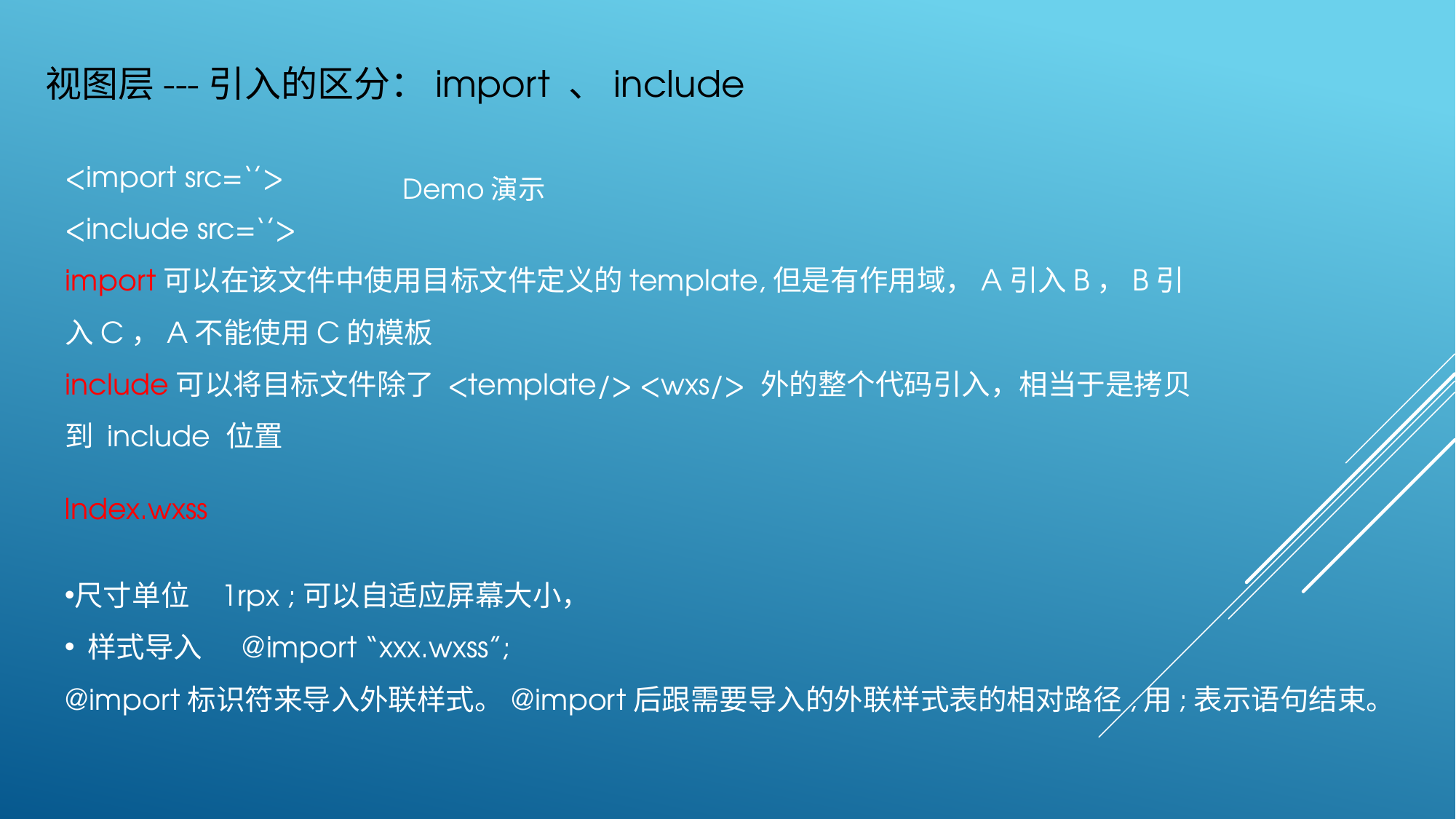

视图层---引入的区分：import 、include
<import src=‘’>
<include src=‘’>
import可以在该文件中使用目标文件定义的template,但是有作用域，A引入B，B引入C，A不能使用C的模板
include可以将目标文件除了 <template/> <wxs/> 外的整个代码引入，相当于是拷贝到 include 位置
Demo演示
Index.wxss

尺寸单位    1rpx ;可以自适应屏幕大小，
 样式导入     @import “xxx.wxss”;
@import标识符来导入外联样式。@import后跟需要导入的外联样式表的相对路径,用;表示语句结束。